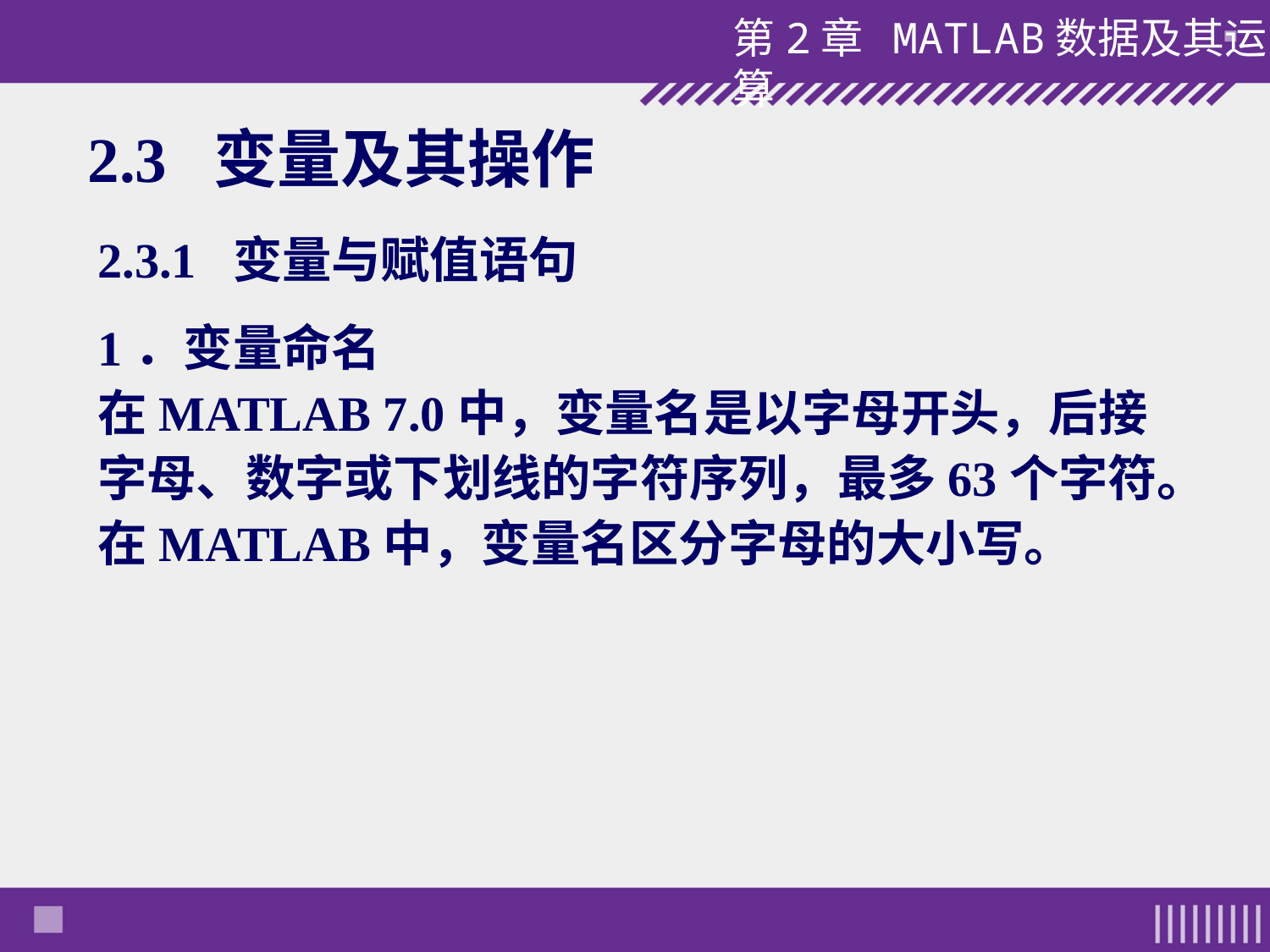

# 2.3  变量及其操作
2.3.1  变量与赋值语句
1．变量命名
在MATLAB 7.0中，变量名是以字母开头，后接字母、数字或下划线的字符序列，最多63个字符。在MATLAB中，变量名区分字母的大小写。